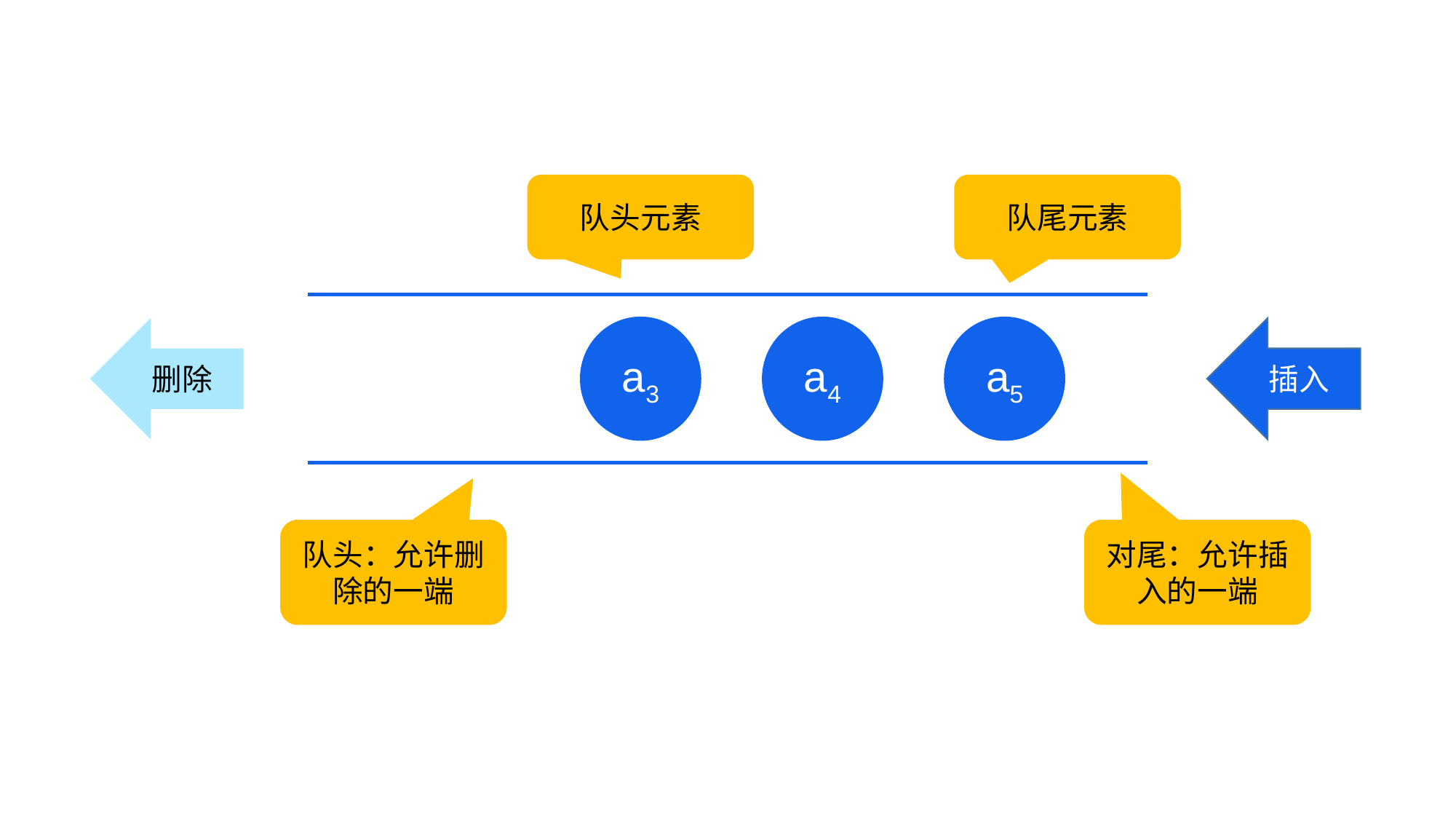

队头元素
队尾元素
a3
a4
a5
删除
插入
队头：允许删除的一端
对尾：允许插入的一端